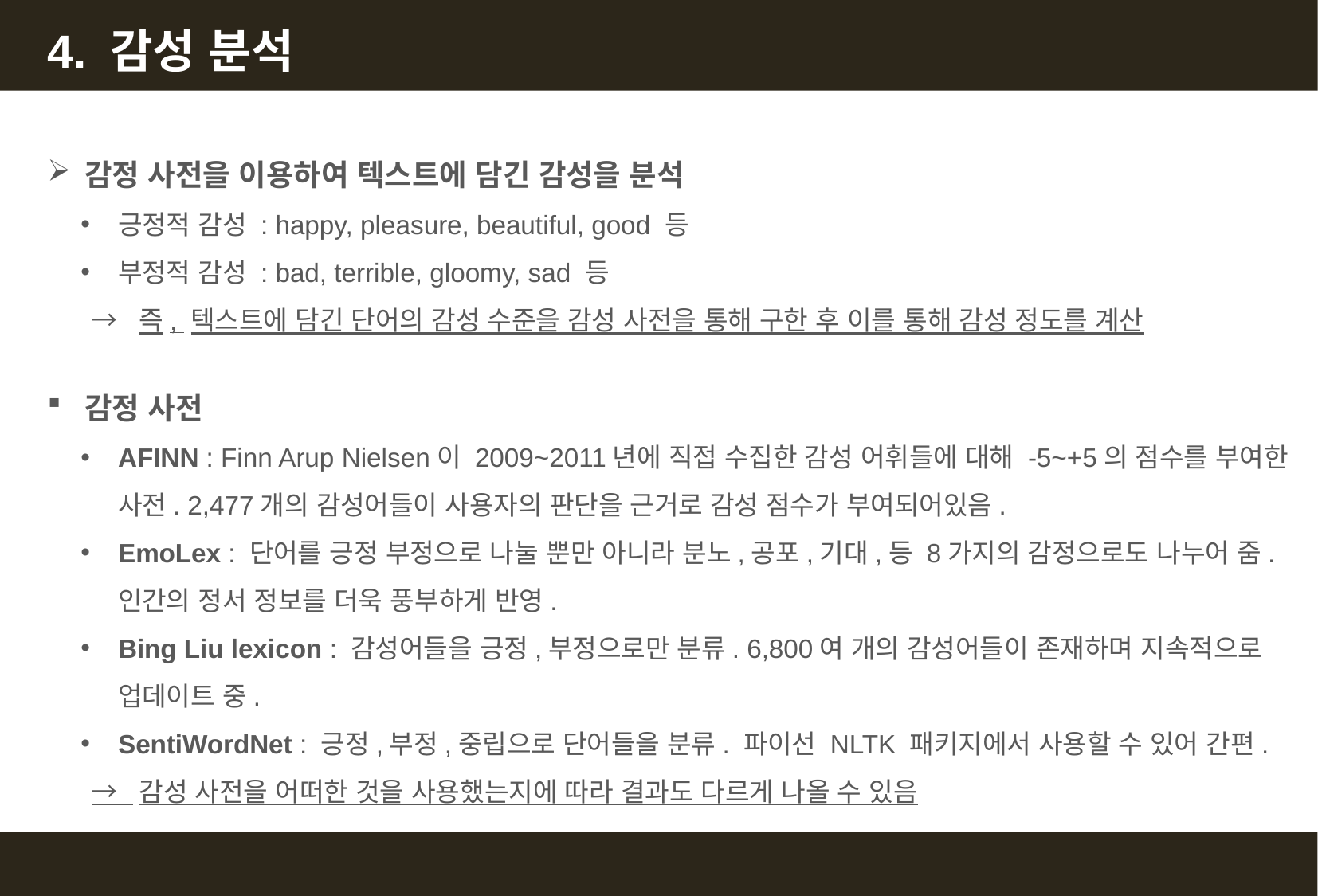

4. 감성 분석
감정 사전을 이용하여 텍스트에 담긴 감성을 분석
긍정적 감성 : happy, pleasure, beautiful, good 등
부정적 감성 : bad, terrible, gloomy, sad 등
      →  즉, 텍스트에 담긴 단어의 감성 수준을 감성 사전을 통해 구한 후 이를 통해 감성 정도를 계산

감정 사전
AFINN : Finn Arup Nielsen이 2009~2011년에 직접 수집한 감성 어휘들에 대해 -5~+5의 점수를 부여한 사전. 2,477개의 감성어들이 사용자의 판단을 근거로 감성 점수가 부여되어있음.
EmoLex : 단어를 긍정 부정으로 나눌 뿐만 아니라 분노,공포,기대,등 8가지의 감정으로도 나누어 줌. 인간의 정서 정보를 더욱 풍부하게 반영.
Bing Liu lexicon : 감성어들을 긍정,부정으로만 분류. 6,800여 개의 감성어들이 존재하며 지속적으로 업데이트 중.
SentiWordNet : 긍정,부정,중립으로 단어들을 분류. 파이선 NLTK 패키지에서 사용할 수 있어 간편.
      →  감성 사전을 어떠한 것을 사용했는지에 따라 결과도 다르게 나올 수 있음